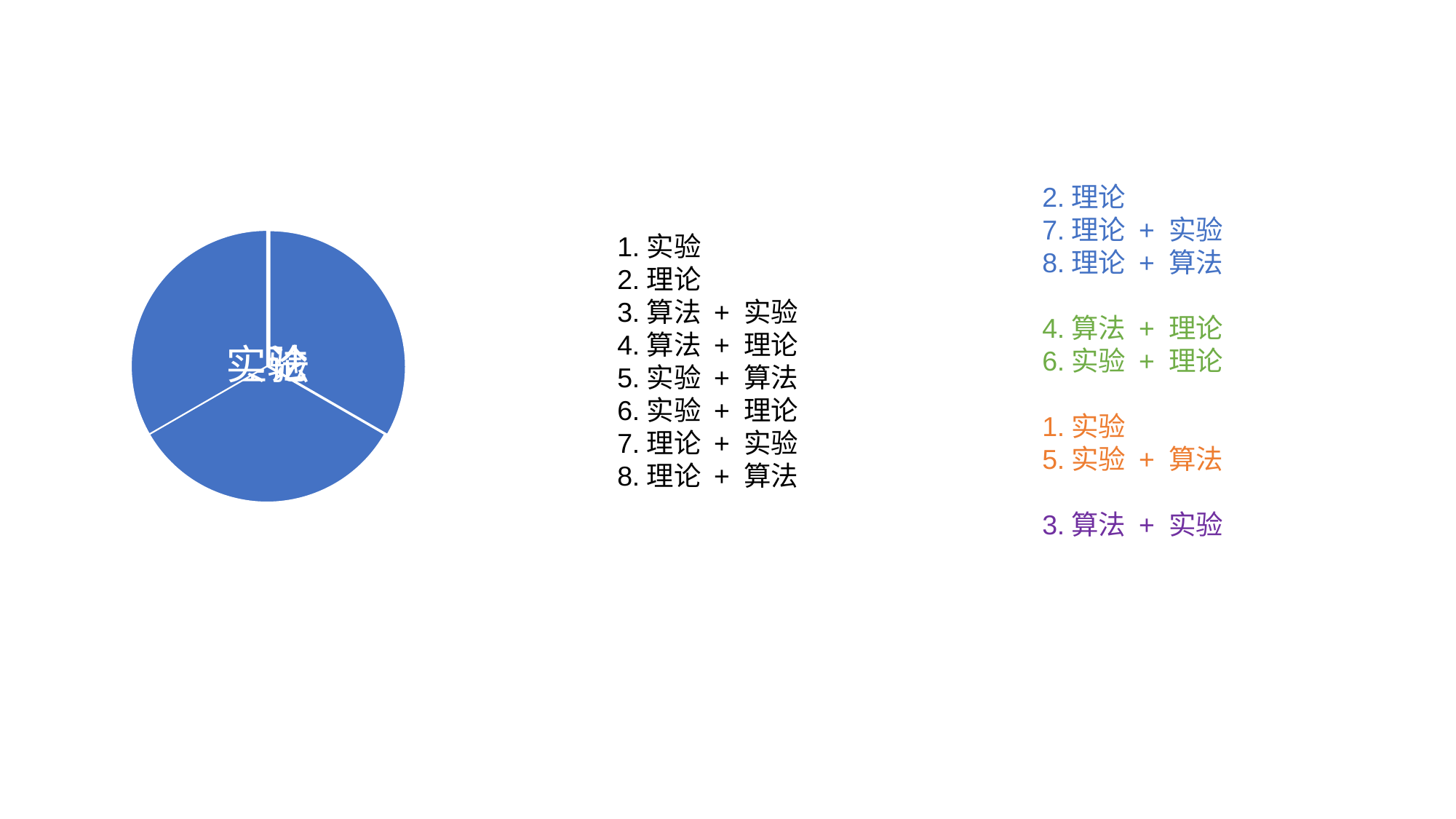

2.理论
7.理论 + 实验
8.理论 + 算法

4.算法 + 理论
6.实验 + 理论

1.实验
5.实验 + 算法

3.算法 + 实验
算法
理论
实验
1.实验
2.理论
3.算法 + 实验
4.算法 + 理论
5.实验 + 算法
6.实验 + 理论
7.理论 + 实验
8.理论 + 算法